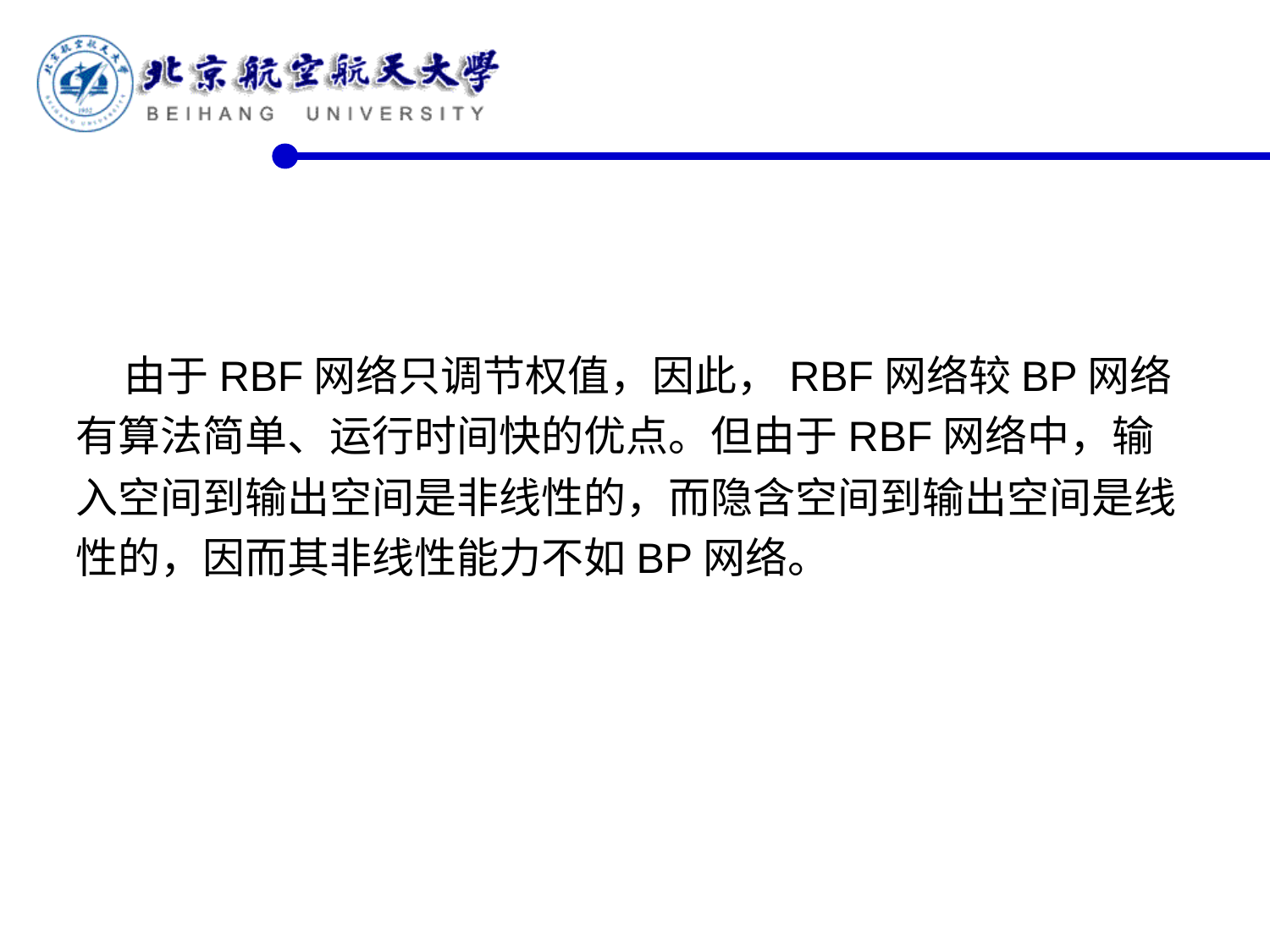

由于RBF网络只调节权值，因此，RBF网络较BP网络有算法简单、运行时间快的优点。但由于RBF网络中，输入空间到输出空间是非线性的，而隐含空间到输出空间是线性的，因而其非线性能力不如BP网络。